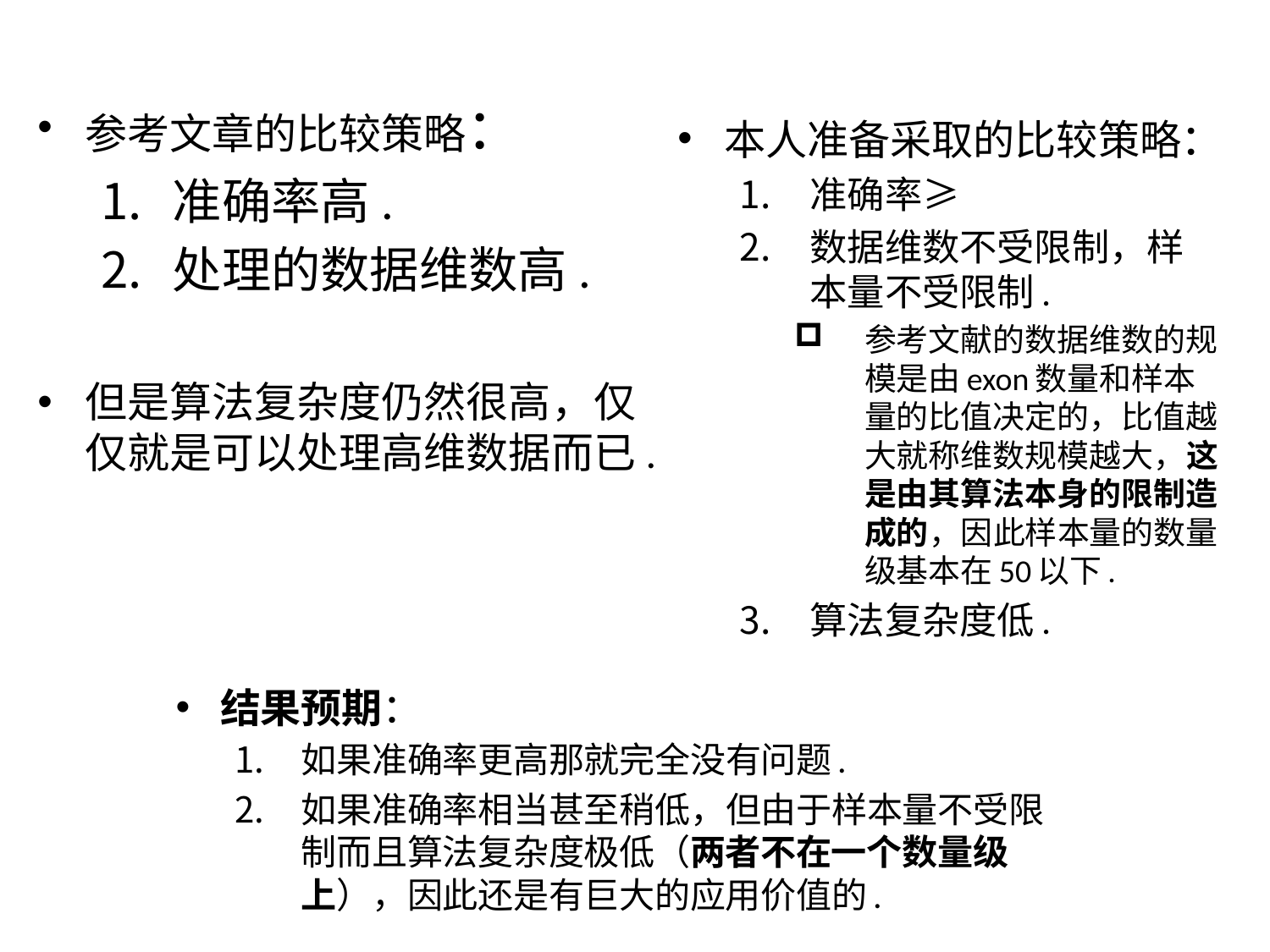

参考文章的比较策略：
准确率高.
处理的数据维数高.

但是算法复杂度仍然很高，仅仅就是可以处理高维数据而已.
本人准备采取的比较策略：
准确率≥
数据维数不受限制，样本量不受限制.
参考文献的数据维数的规模是由exon数量和样本量的比值决定的，比值越大就称维数规模越大，这是由其算法本身的限制造成的，因此样本量的数量级基本在50以下.
算法复杂度低.
结果预期：
如果准确率更高那就完全没有问题.
如果准确率相当甚至稍低，但由于样本量不受限制而且算法复杂度极低（两者不在一个数量级上），因此还是有巨大的应用价值的.